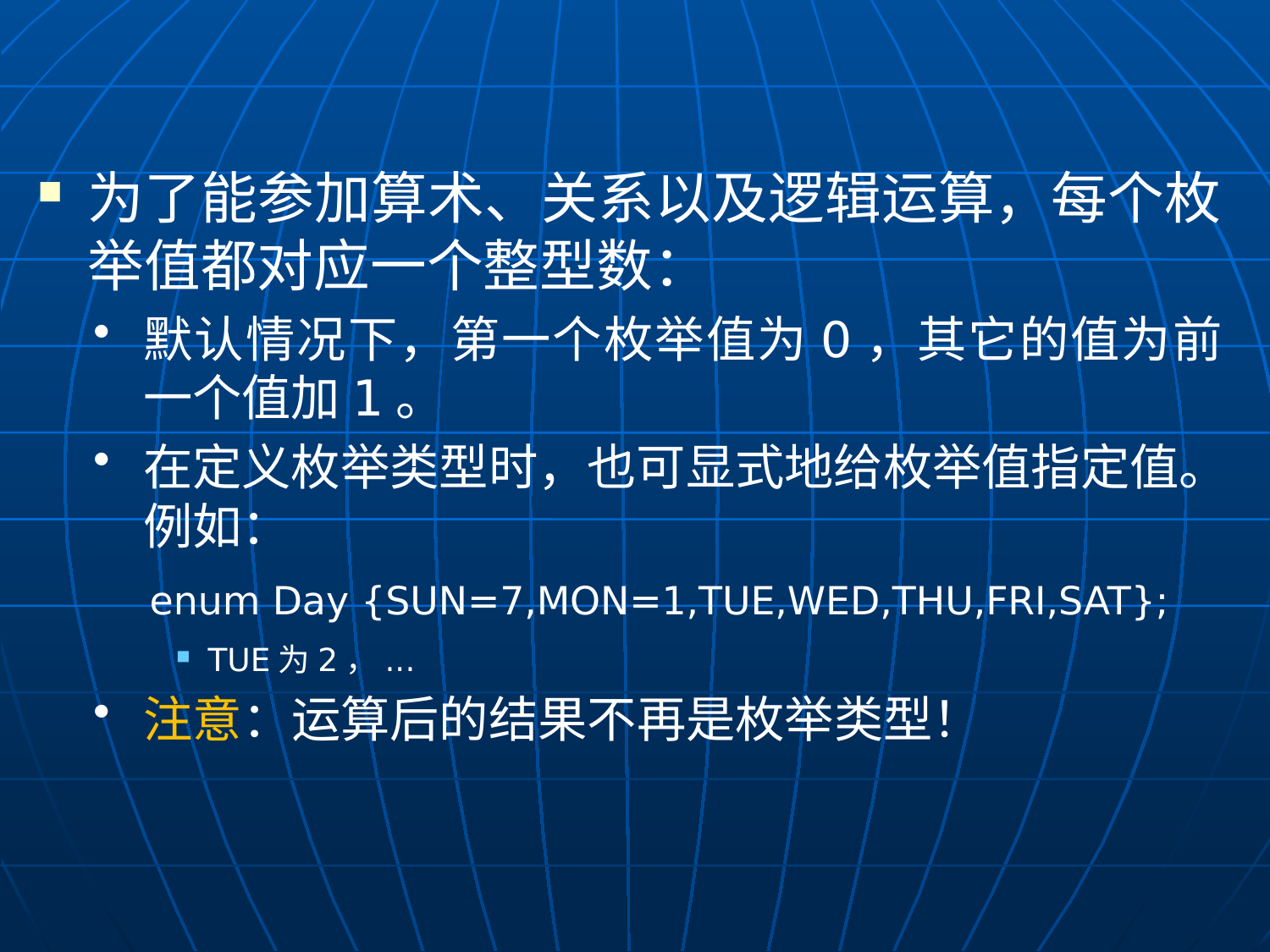

为了能参加算术、关系以及逻辑运算，每个枚举值都对应一个整型数：
默认情况下，第一个枚举值为0，其它的值为前一个值加1。
在定义枚举类型时，也可显式地给枚举值指定值。例如：
   enum Day {SUN=7,MON=1,TUE,WED,THU,FRI,SAT};
TUE为2，...
注意：运算后的结果不再是枚举类型！